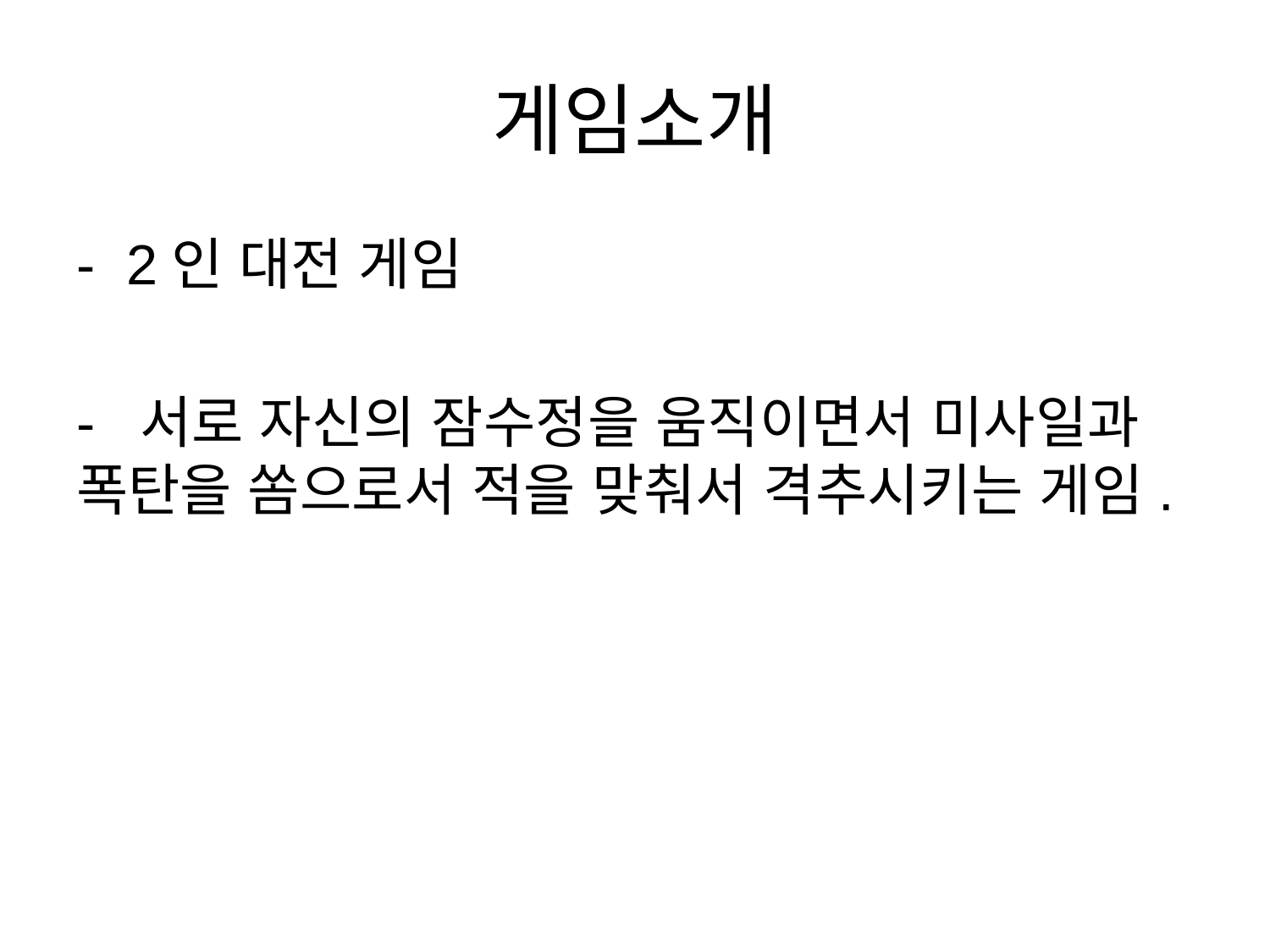

# 게임소개
-  2인 대전 게임

-  서로 자신의 잠수정을 움직이면서 미사일과 폭탄을 쏨으로서 적을 맞춰서 격추시키는 게임.